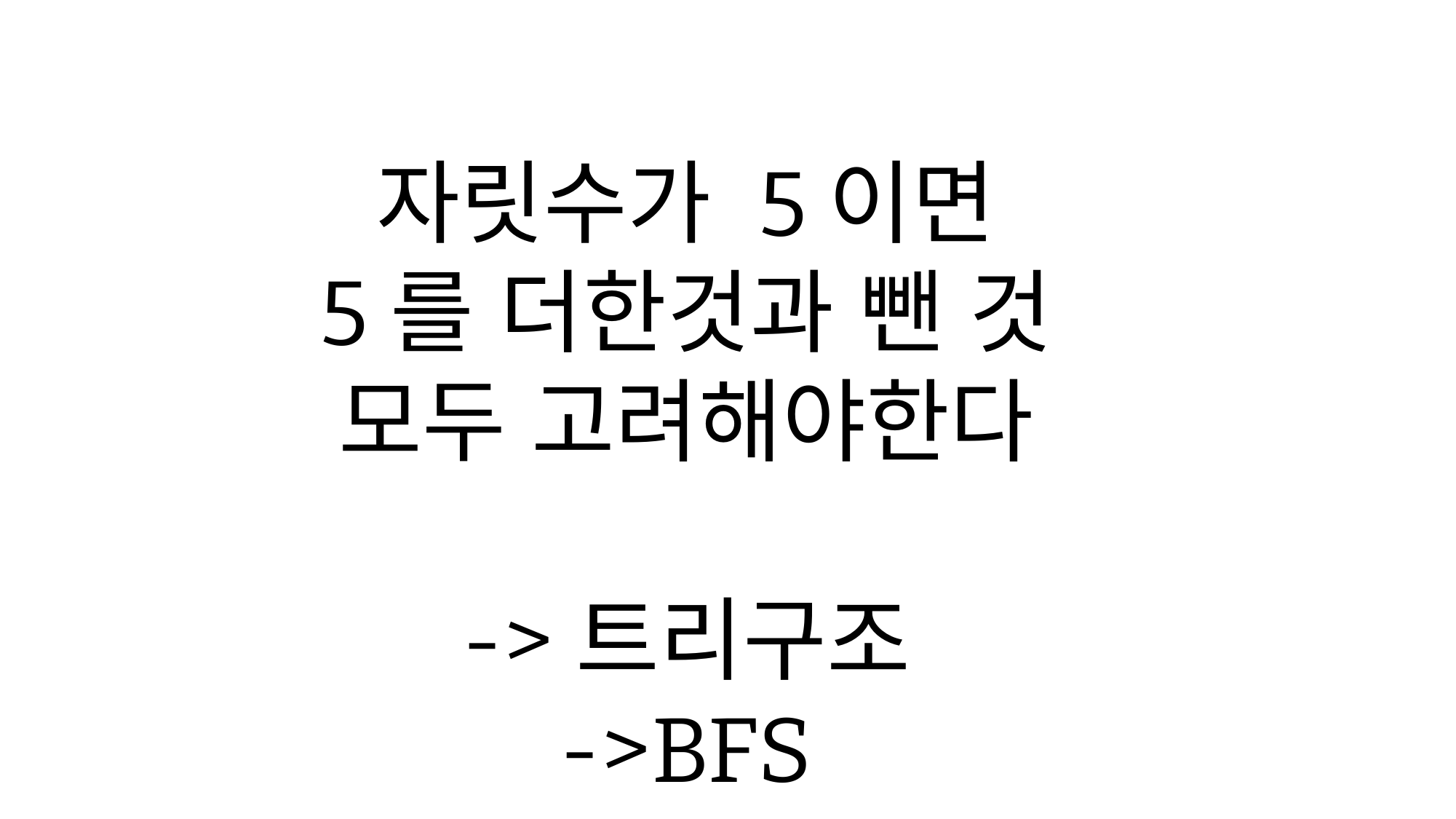

자릿수가 5이면
5를 더한것과 뺀 것 모두 고려해야한다

->트리구조
->BFS